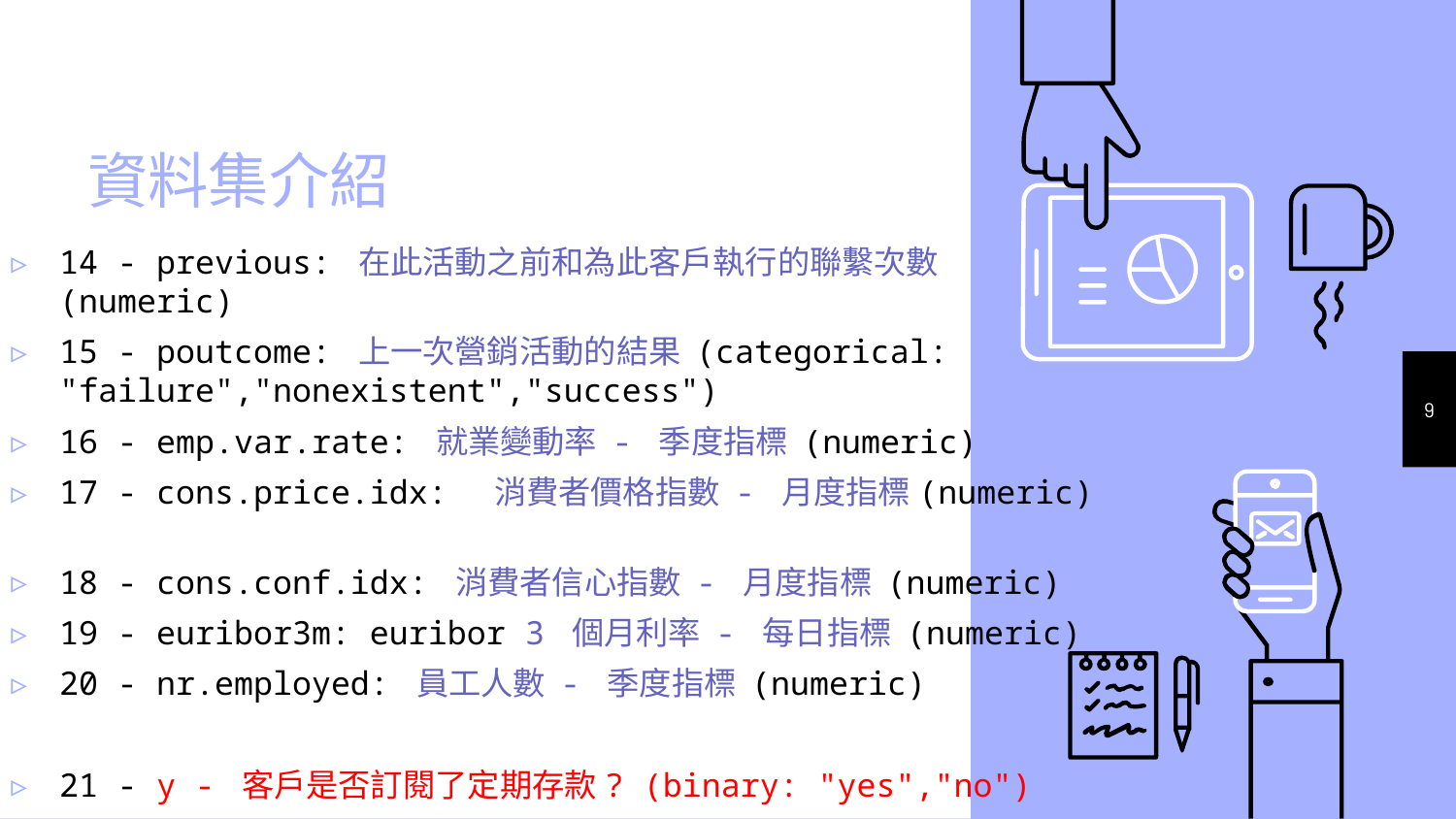

# 資料集介紹
14 - previous: 在此活動之前和為此客戶執行的聯繫次數 (numeric)
15 - poutcome: 上一次營銷活動的結果 (categorical: "failure","nonexistent","success")
16 - emp.var.rate: 就業變動率 - 季度指標 (numeric)
17 - cons.price.idx:  消費者價格指數 - 月度指標(numeric)
18 - cons.conf.idx: 消費者信心指數 - 月度指標 (numeric)
19 - euribor3m: euribor 3 個月利率 - 每日指標 (numeric)
20 - nr.employed: 員工人數 - 季度指標 (numeric)

21 - y - 客戶是否訂閱了定期存款? (binary: "yes","no")
備註:有些屬性欄位有一些備註及額外資訊，都會納入分類時的考量
9